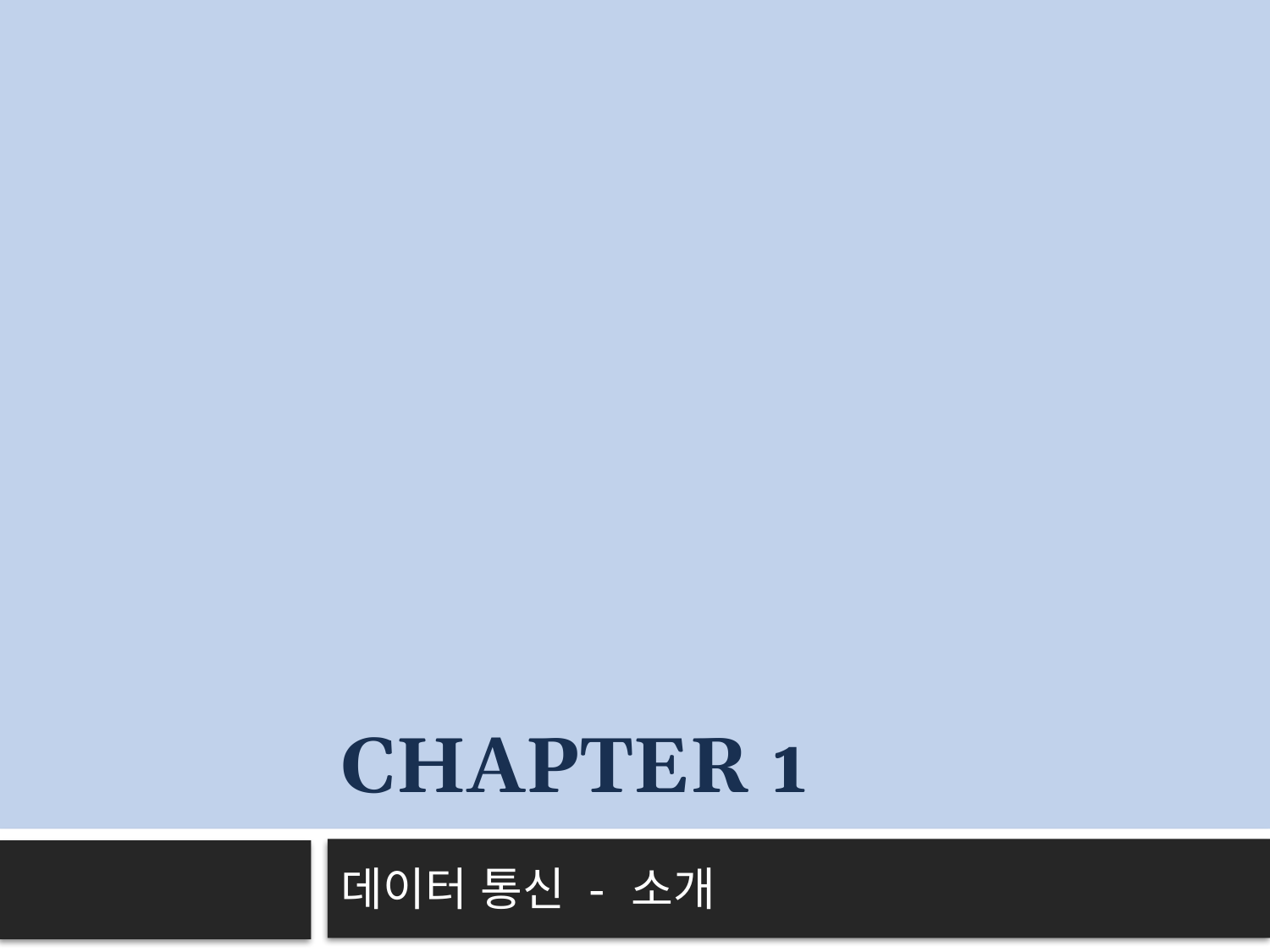

# chapter 1
데이터 통신 - 소개